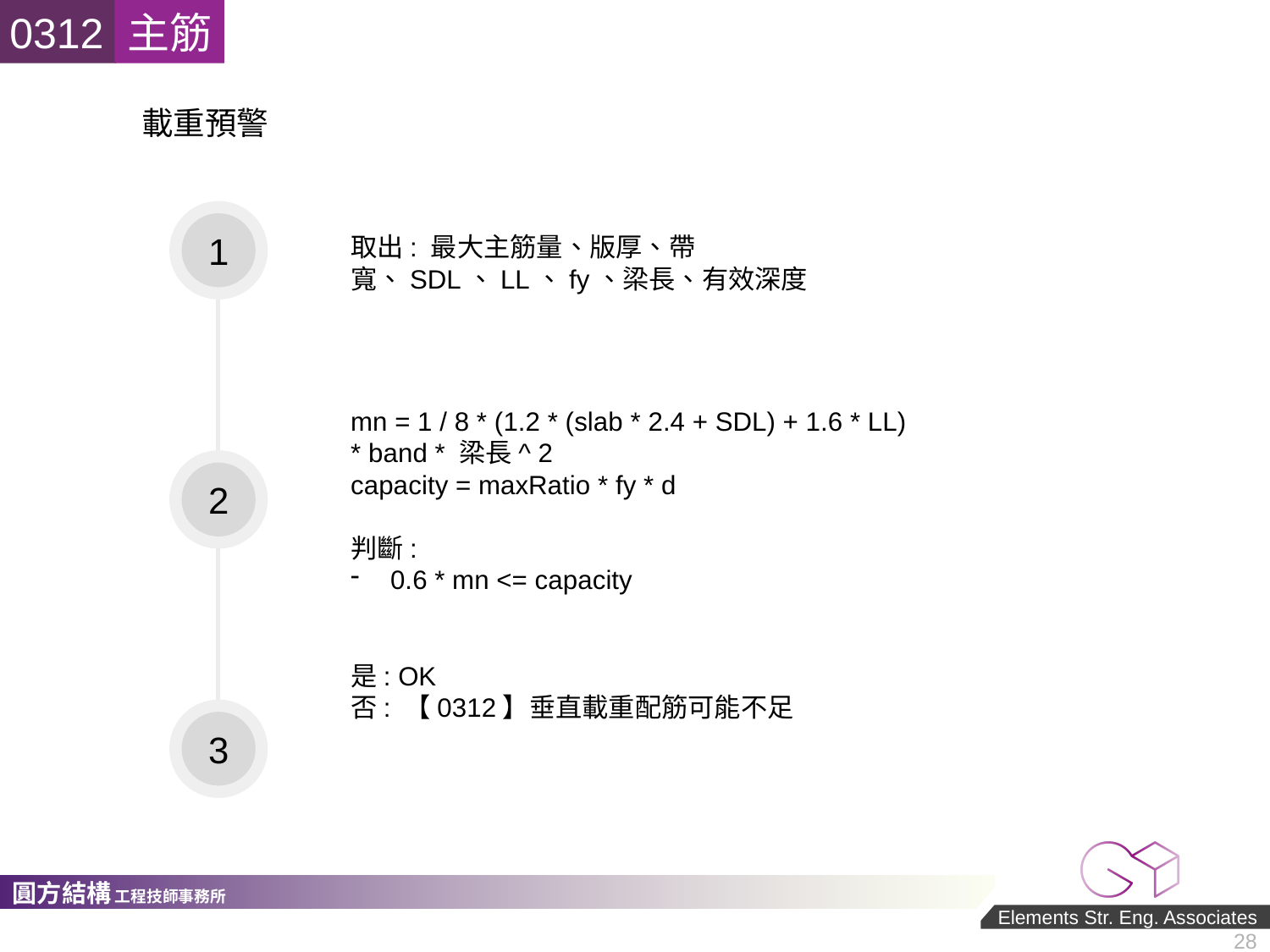

0312
主筋
載重預警
1

取出: 最大主筋量、版厚、帶寬、SDL、LL、fy、梁長、有效深度
mn = 1 / 8 * (1.2 * (slab * 2.4 + SDL) + 1.6 * LL) * band * 梁長^ 2
capacity = maxRatio * fy * d

判斷:
0.6 * mn <= capacity
2

是: OK
否: 【0312】垂直載重配筋可能不足
3

28